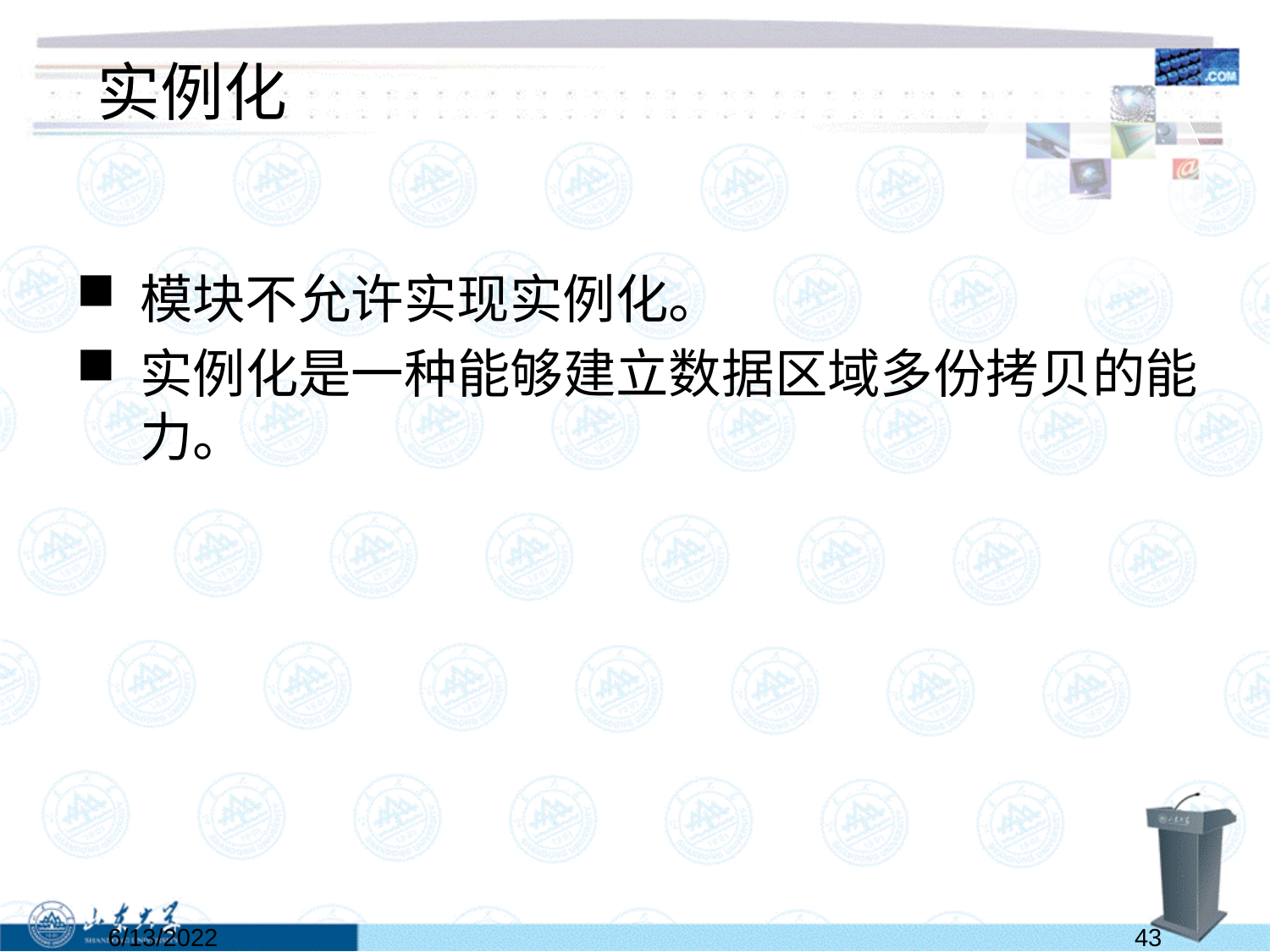

# 实例化
模块不允许实现实例化。
实例化是一种能够建立数据区域多份拷贝的能力。
6/13/2022
43